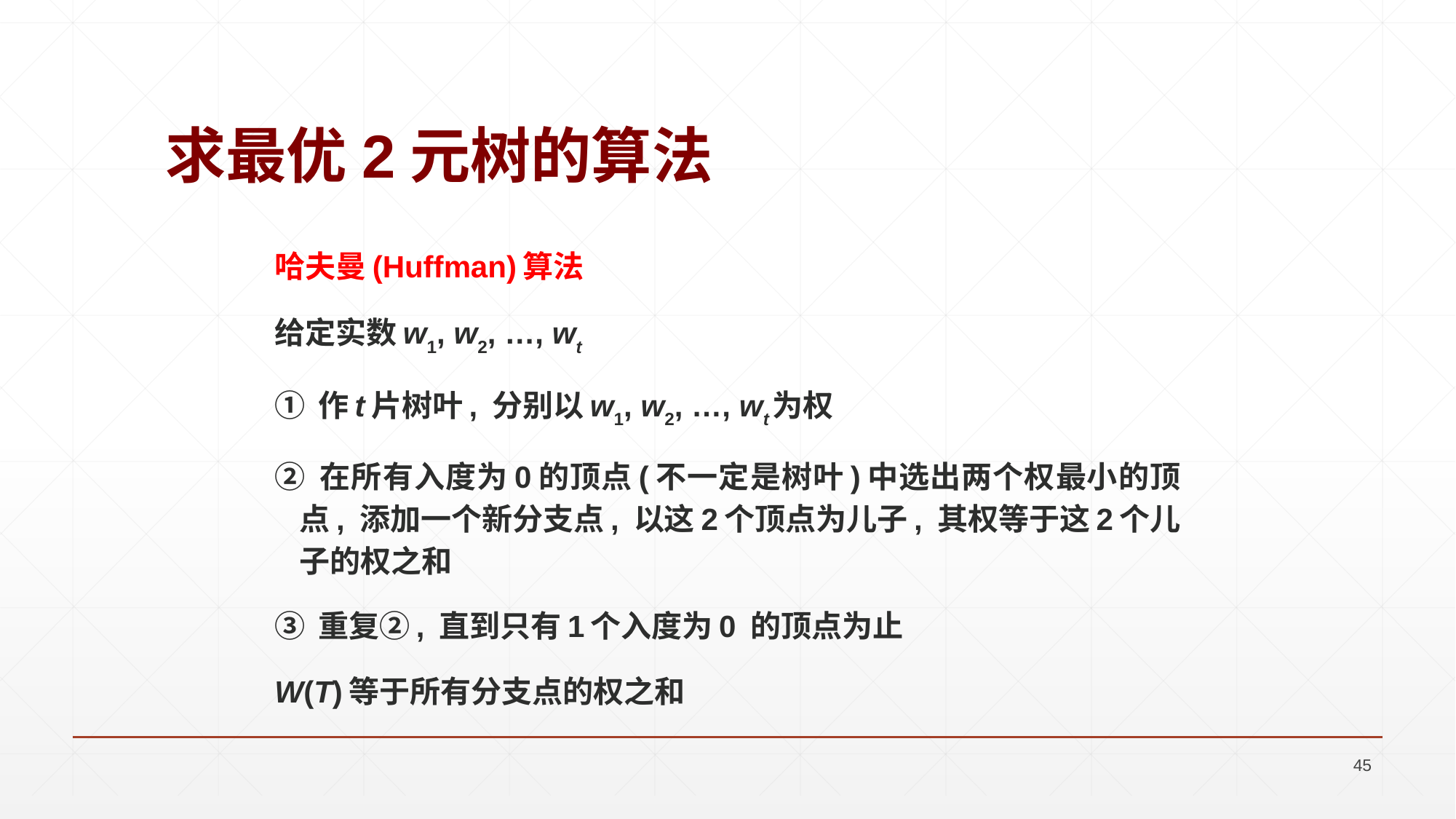

# 求最优2元树的算法
哈夫曼(Huffman)算法
给定实数w1, w2, …, wt
① 作t片树叶, 分别以w1, w2, …, wt为权
② 在所有入度为0的顶点(不一定是树叶)中选出两个权最小的顶点, 添加一个新分支点, 以这2个顶点为儿子, 其权等于这2个儿子的权之和
③ 重复②, 直到只有1个入度为0 的顶点为止
W(T)等于所有分支点的权之和
45